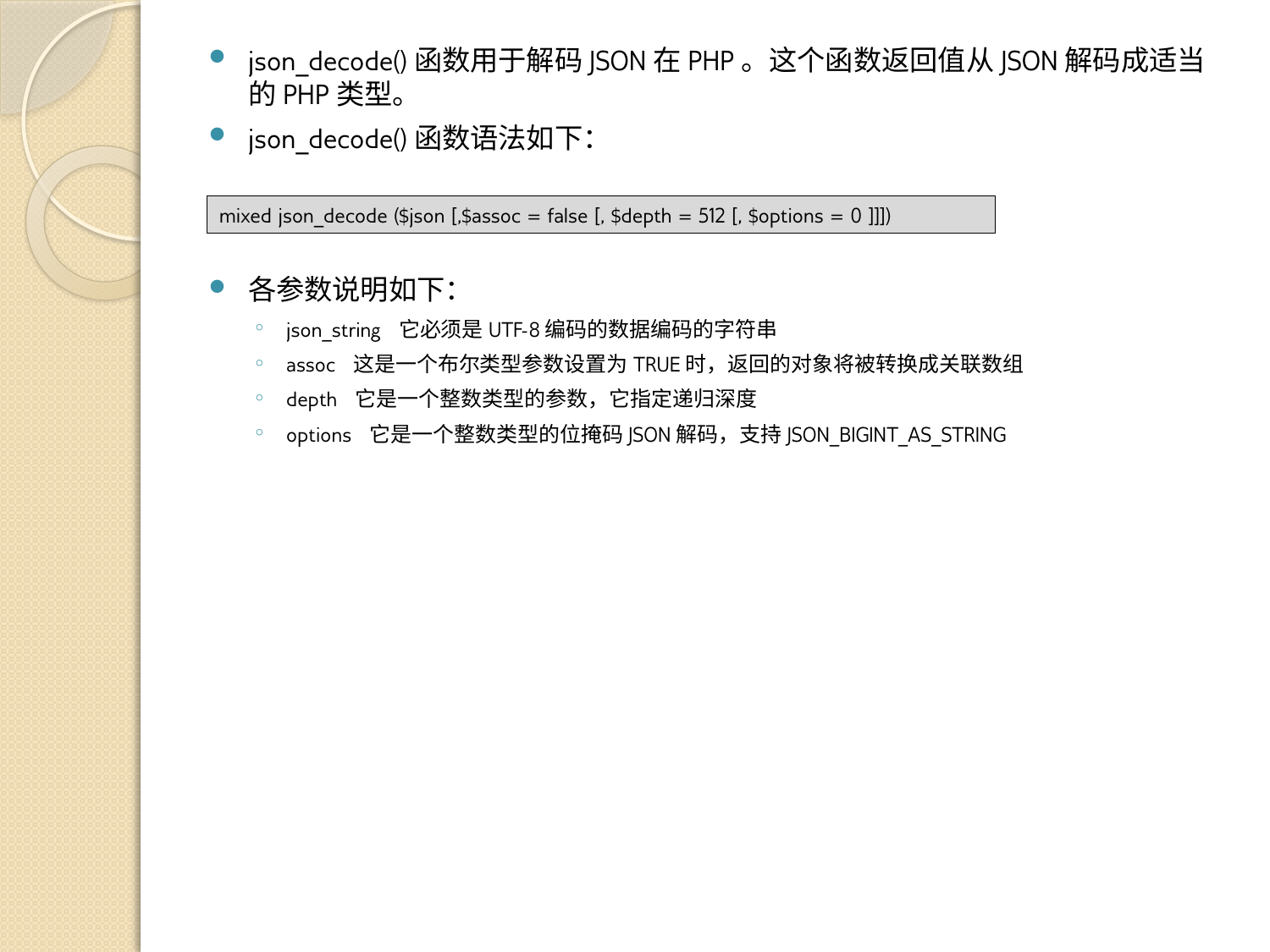

json_decode()函数用于解码JSON在PHP。这个函数返回值从JSON解码成适当的PHP类型。
json_decode()函数语法如下：
mixed json_decode ($json [,$assoc = false [, $depth = 512 [, $options = 0 ]]])
各参数说明如下：
json_string  它必须是UTF-8编码的数据编码的字符串
assoc  这是一个布尔类型参数设置为TRUE时，返回的对象将被转换成关联数组
depth  它是一个整数类型的参数，它指定递归深度
options  它是一个整数类型的位掩码JSON解码，支持JSON_BIGINT_AS_STRING